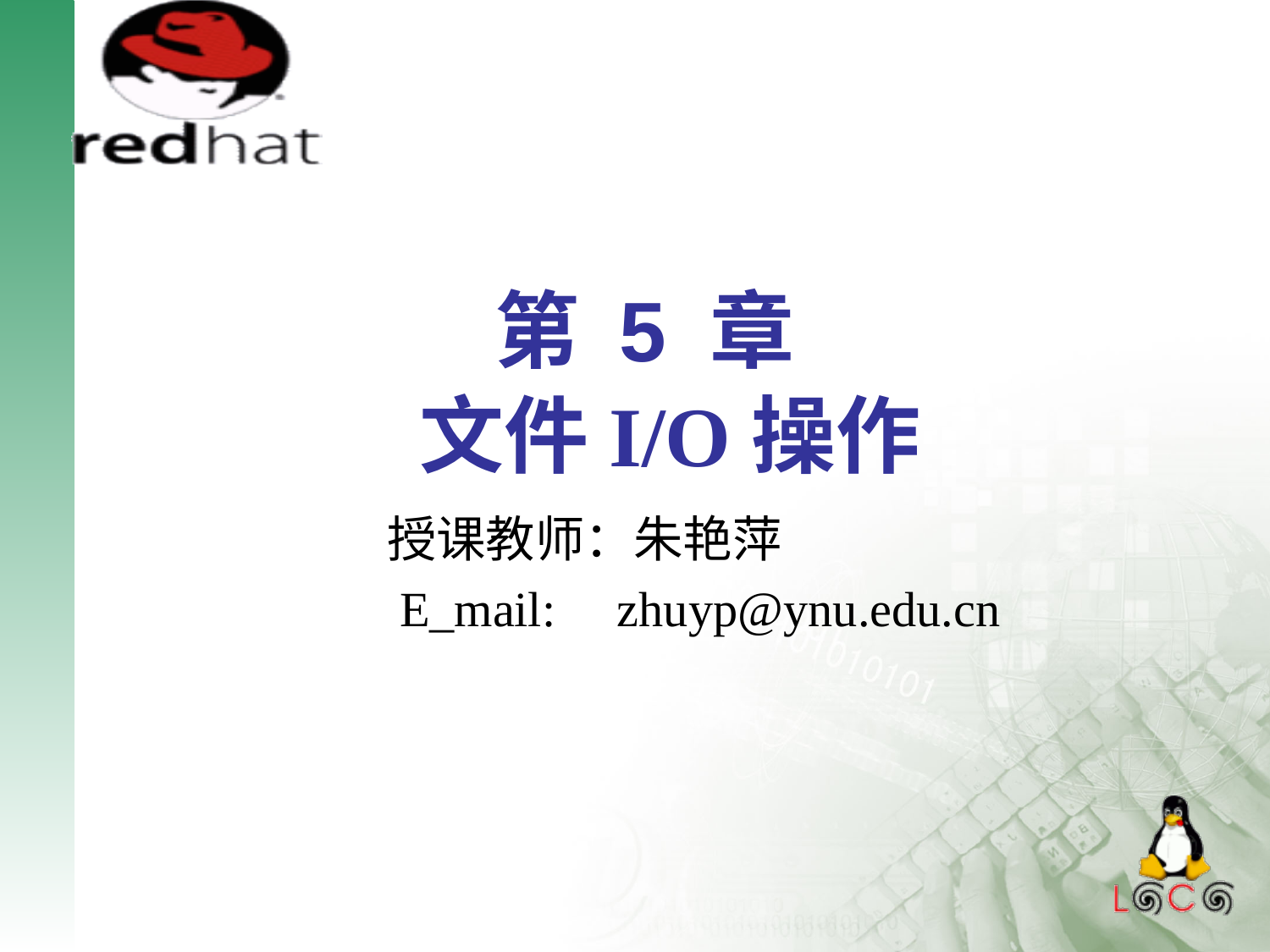

# 第 5 章
文件I/O操作
授课教师：朱艳萍
 E_mail:     zhuyp@ynu.edu.cn